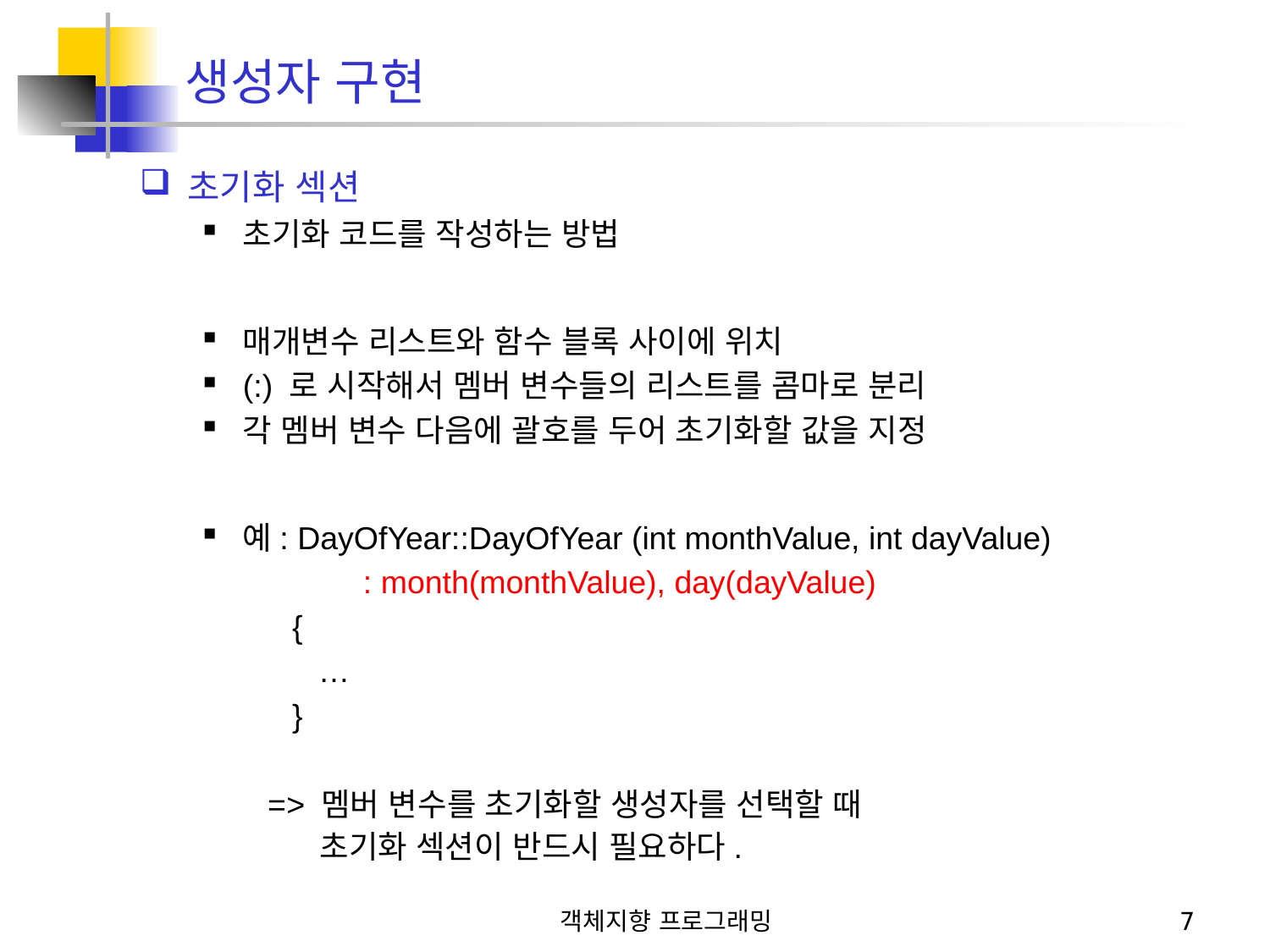

생성자 구현
초기화 섹션
초기화 코드를 작성하는 방법

매개변수 리스트와 함수 블록 사이에 위치
(:) 로 시작해서 멤버 변수들의 리스트를 콤마로 분리
각 멤버 변수 다음에 괄호를 두어 초기화할 값을 지정

예: DayOfYear::DayOfYear (int monthValue, int dayValue)
                  : month(monthValue), day(dayValue)
          {
             …
          }
=> 멤버 변수를 초기화할 생성자를 선택할 때
     초기화 섹션이 반드시 필요하다.
객체지향 프로그래밍
7